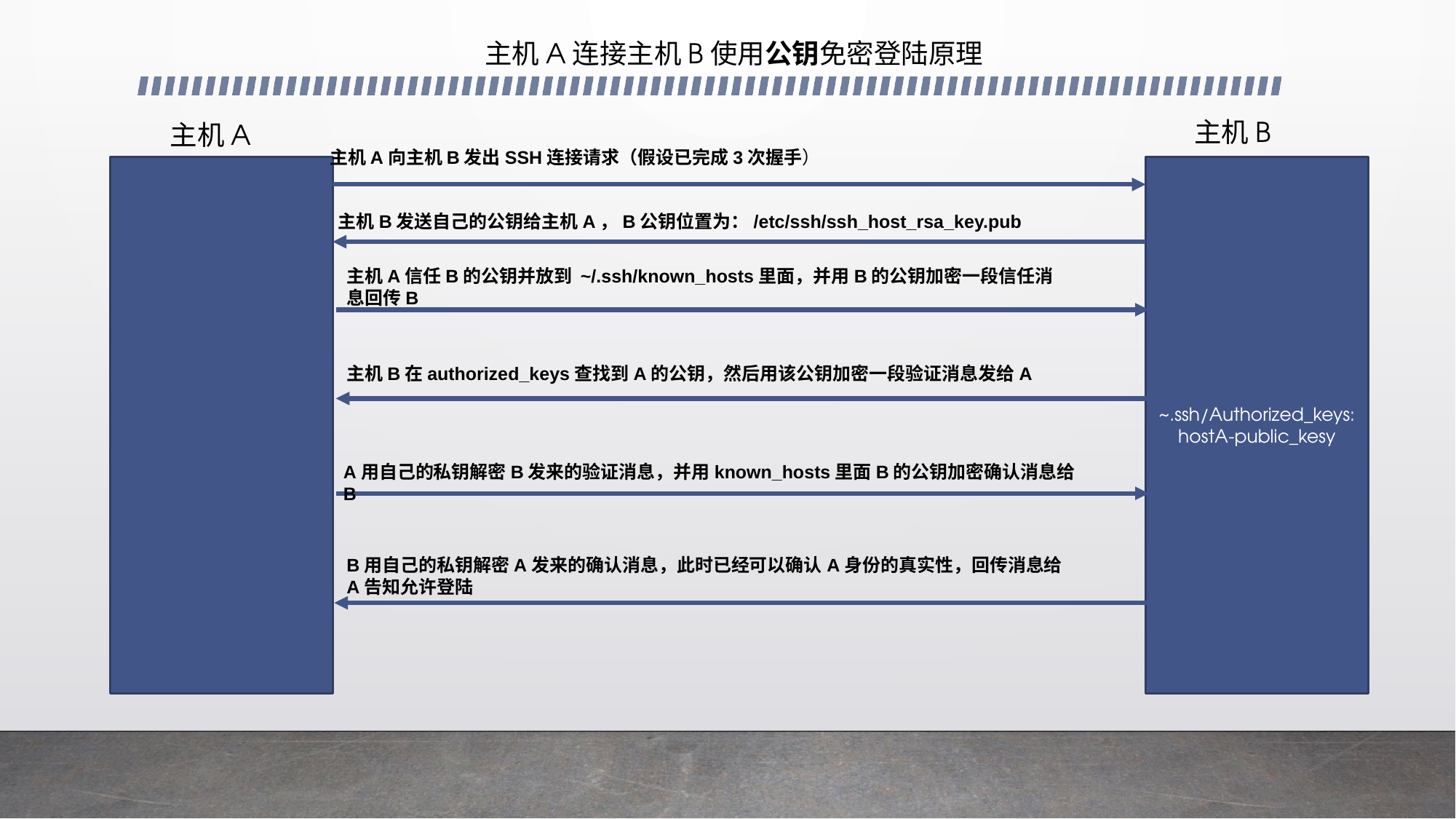

主机A连接主机B使用公钥免密登陆原理
主机B
主机A
主机A向主机B发出SSH连接请求（假设已完成3次握手）

~.ssh/Authorized_keys:
hostA-public_kesy
主机B发送自己的公钥给主机A，B公钥位置为：/etc/ssh/ssh_host_rsa_key.pub
主机A信任B的公钥并放到 ~/.ssh/known_hosts里面，并用B的公钥加密一段信任消息回传B
主机B在authorized_keys查找到A的公钥，然后用该公钥加密一段验证消息发给A
A用自己的私钥解密B发来的验证消息，并用known_hosts里面B的公钥加密确认消息给B
B用自己的私钥解密A发来的确认消息，此时已经可以确认A身份的真实性，回传消息给A告知允许登陆